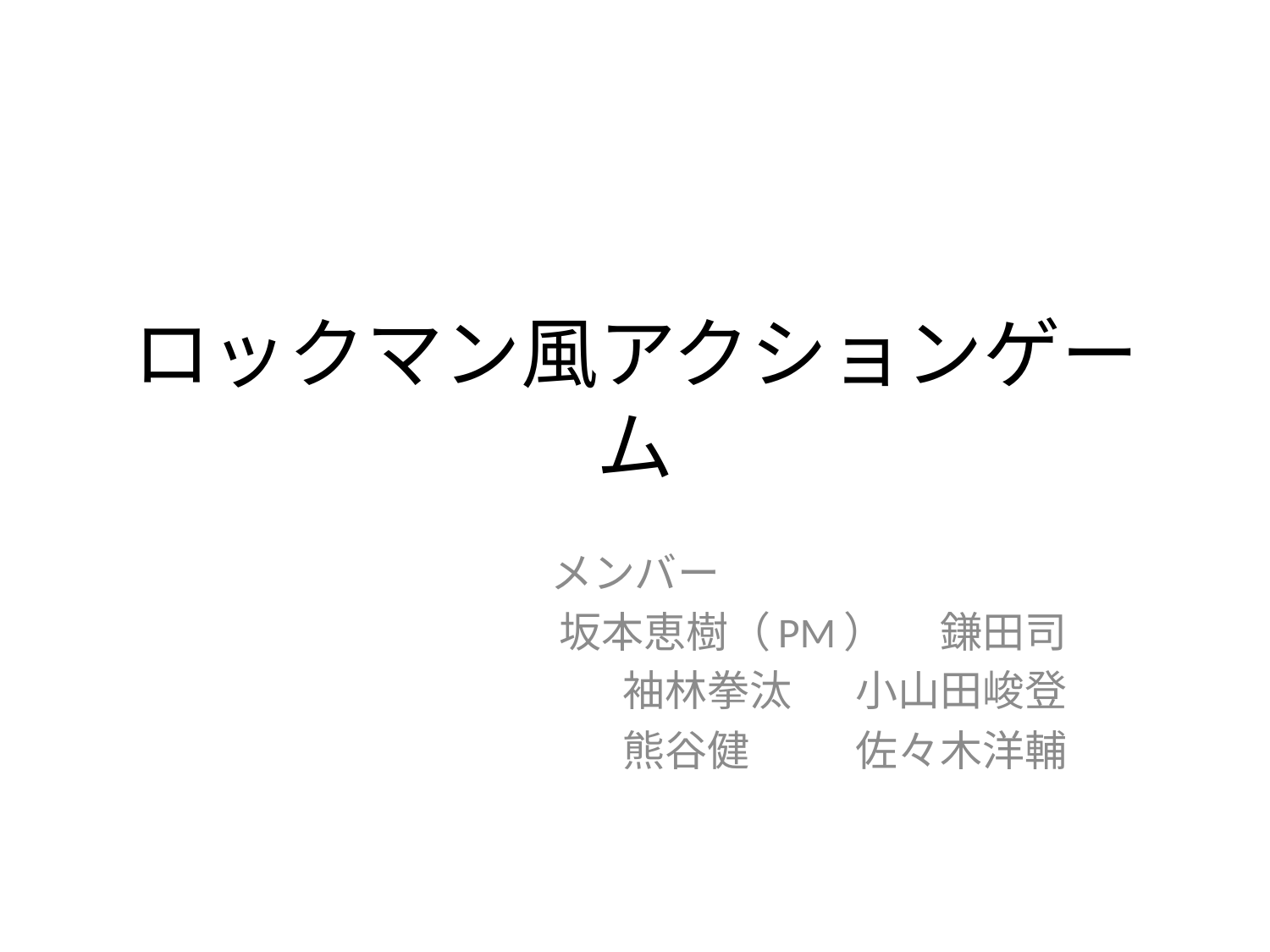

# ロックマン風アクションゲーム
メンバー
坂本恵樹（PM）	鎌田司
袖林拳汰	　小山田峻登
熊谷健	　佐々木洋輔